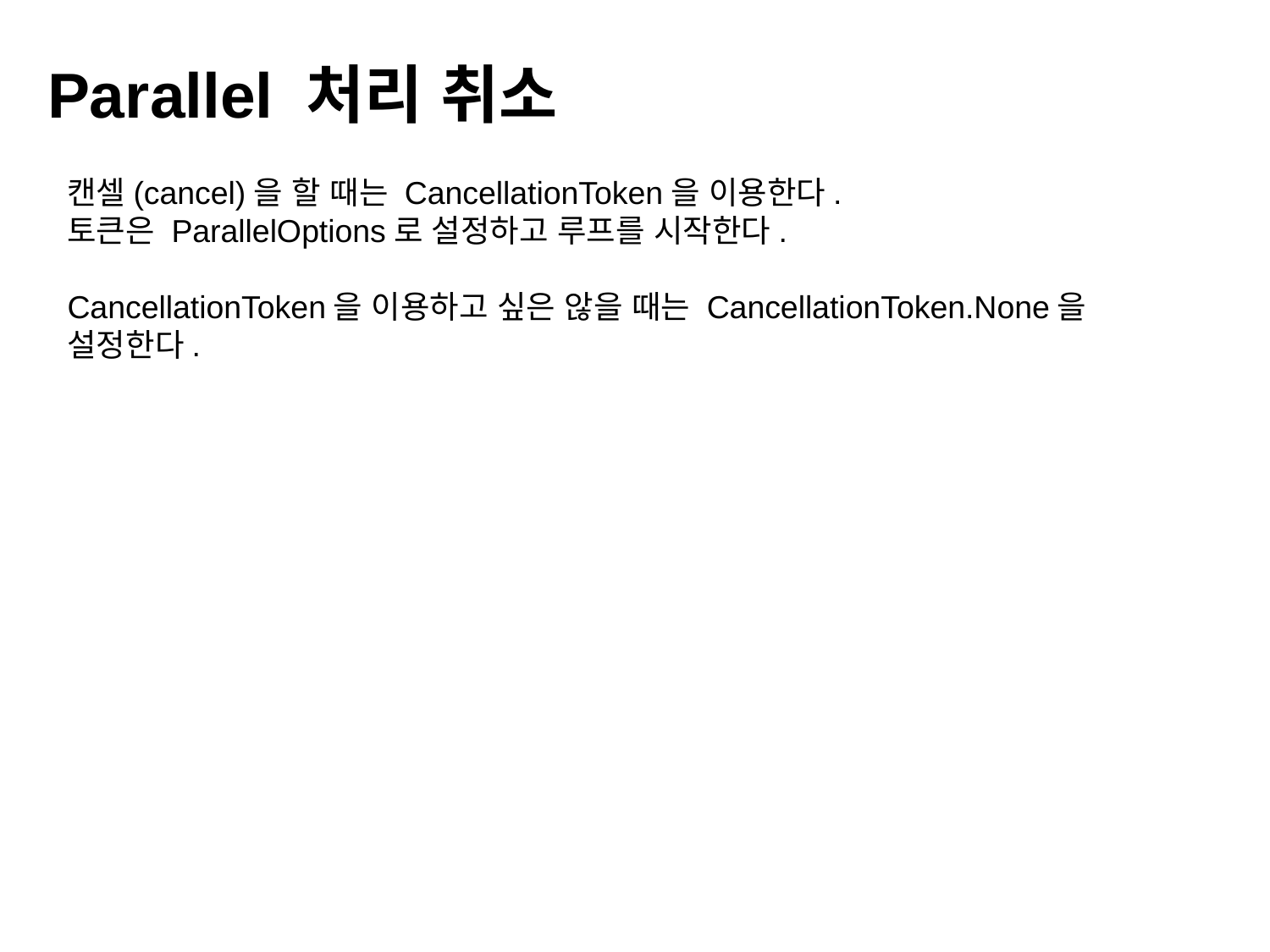

Parallel 처리 취소
캔셀(cancel)을 할 때는 CancellationToken을 이용한다.
토큰은 ParallelOptions로 설정하고 루프를 시작한다.

CancellationToken을 이용하고 싶은 않을 때는 CancellationToken.None을 설정한다.